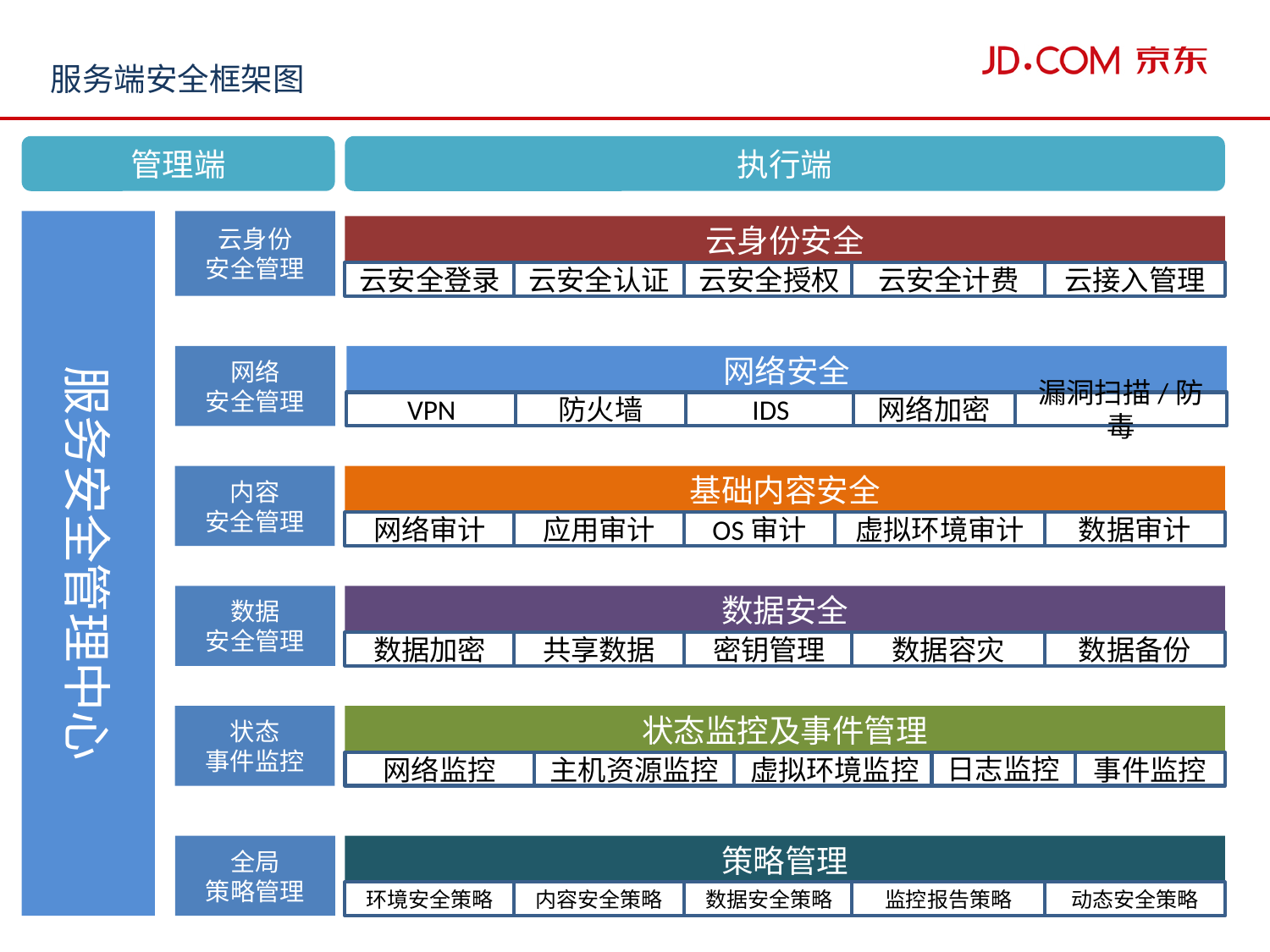

服务端安全框架图
管理端
执行端
服务安全管理中心
云身份
安全管理
云身份安全
云安全登录
云安全授权
云安全计费
云安全认证
云接入管理
网络
安全管理
网络安全
VPN
IDS
网络加密
防火墙
漏洞扫描/防毒
内容
安全管理
基础内容安全
网络审计
OS审计
虚拟环境审计
应用审计
数据审计
数据
安全管理
数据安全
数据加密
密钥管理
数据容灾
共享数据
数据备份
状态
事件监控
状态监控及事件管理
网络监控
虚拟环境监控
日志监控
主机资源监控
事件监控
全局
策略管理
策略管理
环境安全策略
数据安全策略
监控报告策略
内容安全策略
动态安全策略